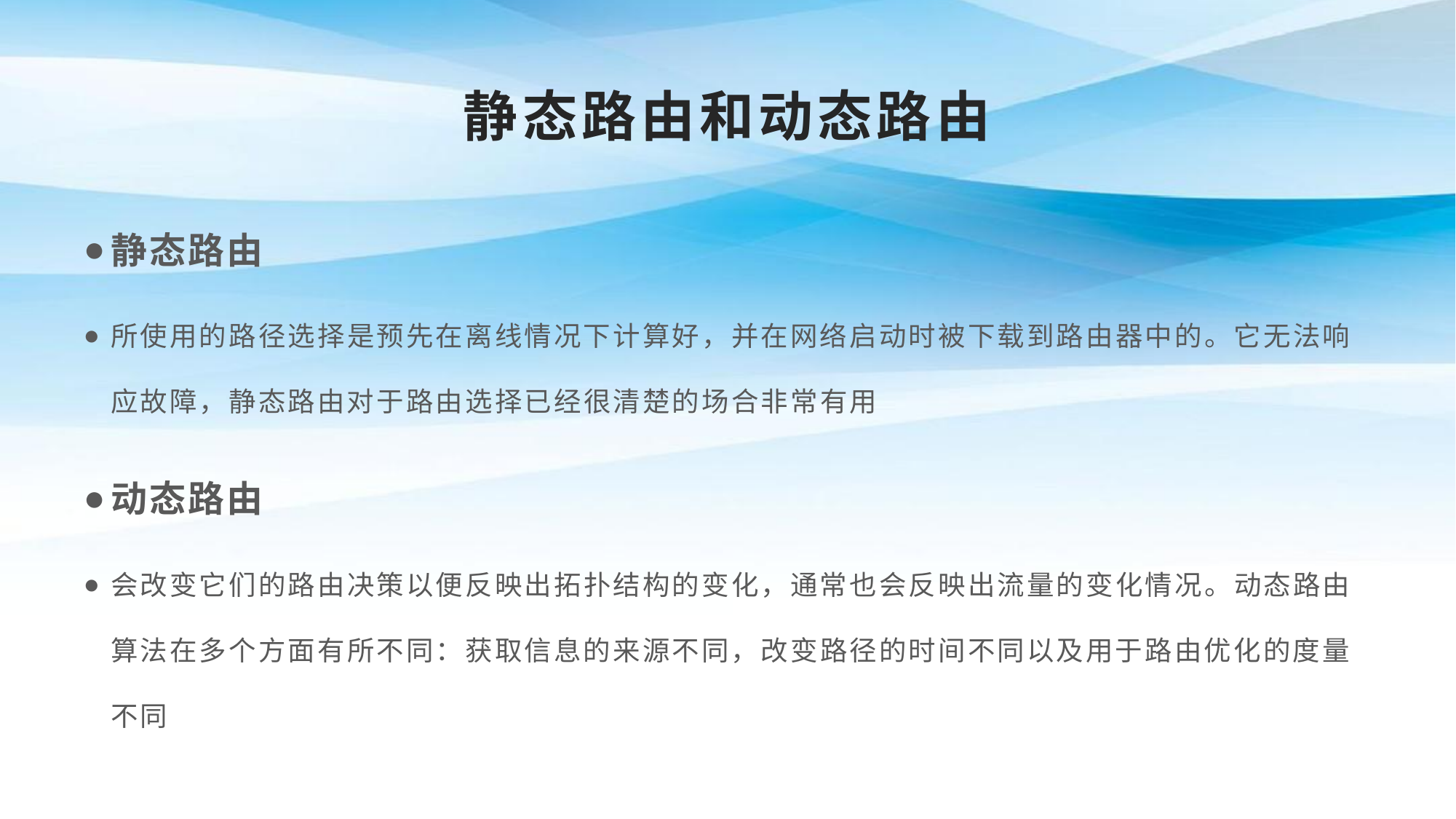

# 静态路由和动态路由
静态路由
所使用的路径选择是预先在离线情况下计算好，并在网络启动时被下载到路由器中的。它无法响应故障，静态路由对于路由选择已经很清楚的场合非常有用
动态路由
会改变它们的路由决策以便反映出拓扑结构的变化，通常也会反映出流量的变化情况。动态路由算法在多个方面有所不同：获取信息的来源不同，改变路径的时间不同以及用于路由优化的度量不同